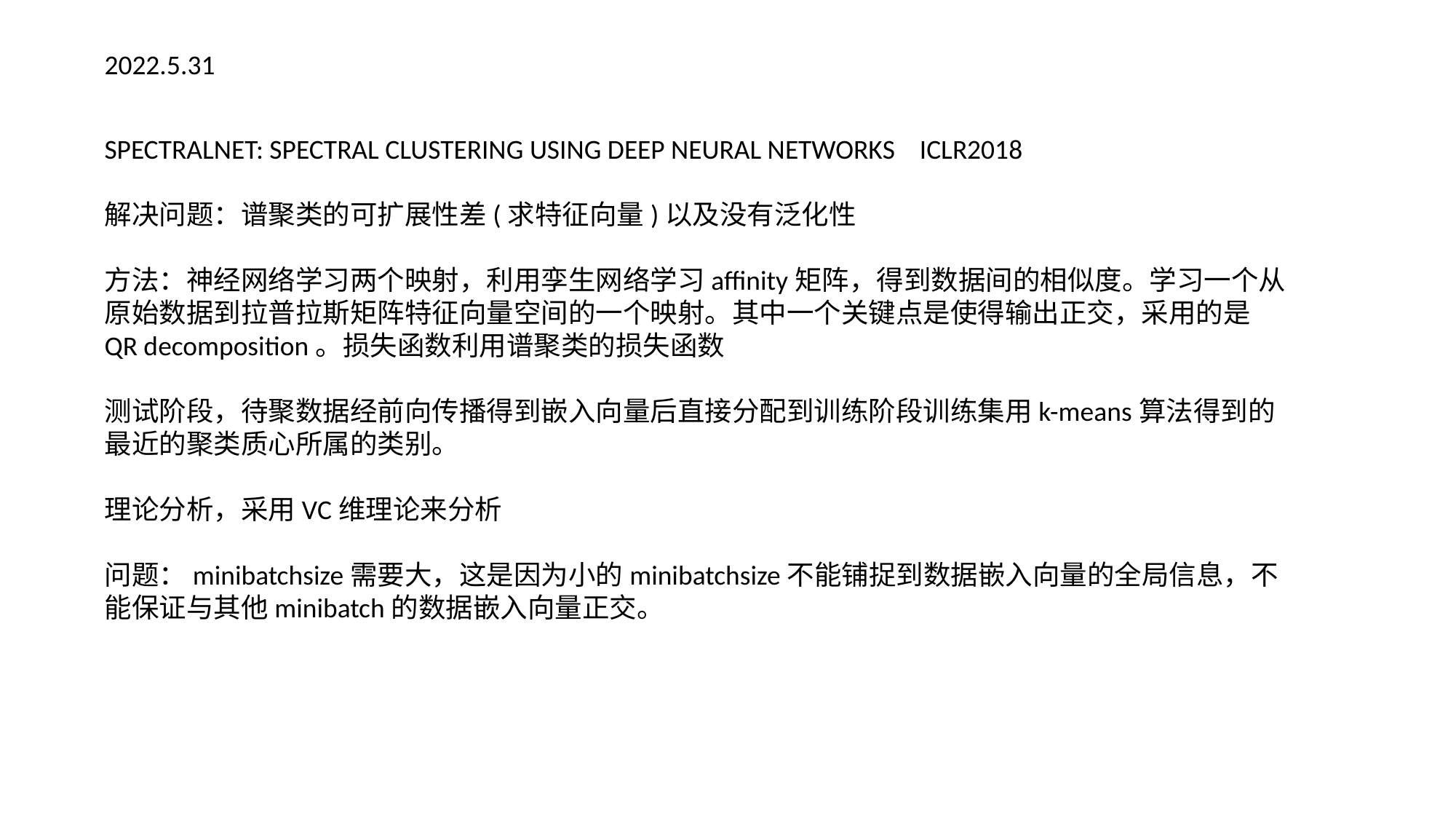

2022.5.31
SPECTRALNET: SPECTRAL CLUSTERING USING DEEP NEURAL NETWORKS    ICLR2018

解决问题：谱聚类的可扩展性差(求特征向量)以及没有泛化性

方法：神经网络学习两个映射，利用孪生网络学习affinity矩阵，得到数据间的相似度。学习一个从原始数据到拉普拉斯矩阵特征向量空间的一个映射。其中一个关键点是使得输出正交，采用的是QR decomposition。损失函数利用谱聚类的损失函数

测试阶段，待聚数据经前向传播得到嵌入向量后直接分配到训练阶段训练集用k-means算法得到的最近的聚类质心所属的类别。

理论分析，采用VC维理论来分析

问题：minibatchsize需要大，这是因为小的minibatchsize不能铺捉到数据嵌入向量的全局信息，不能保证与其他minibatch的数据嵌入向量正交。